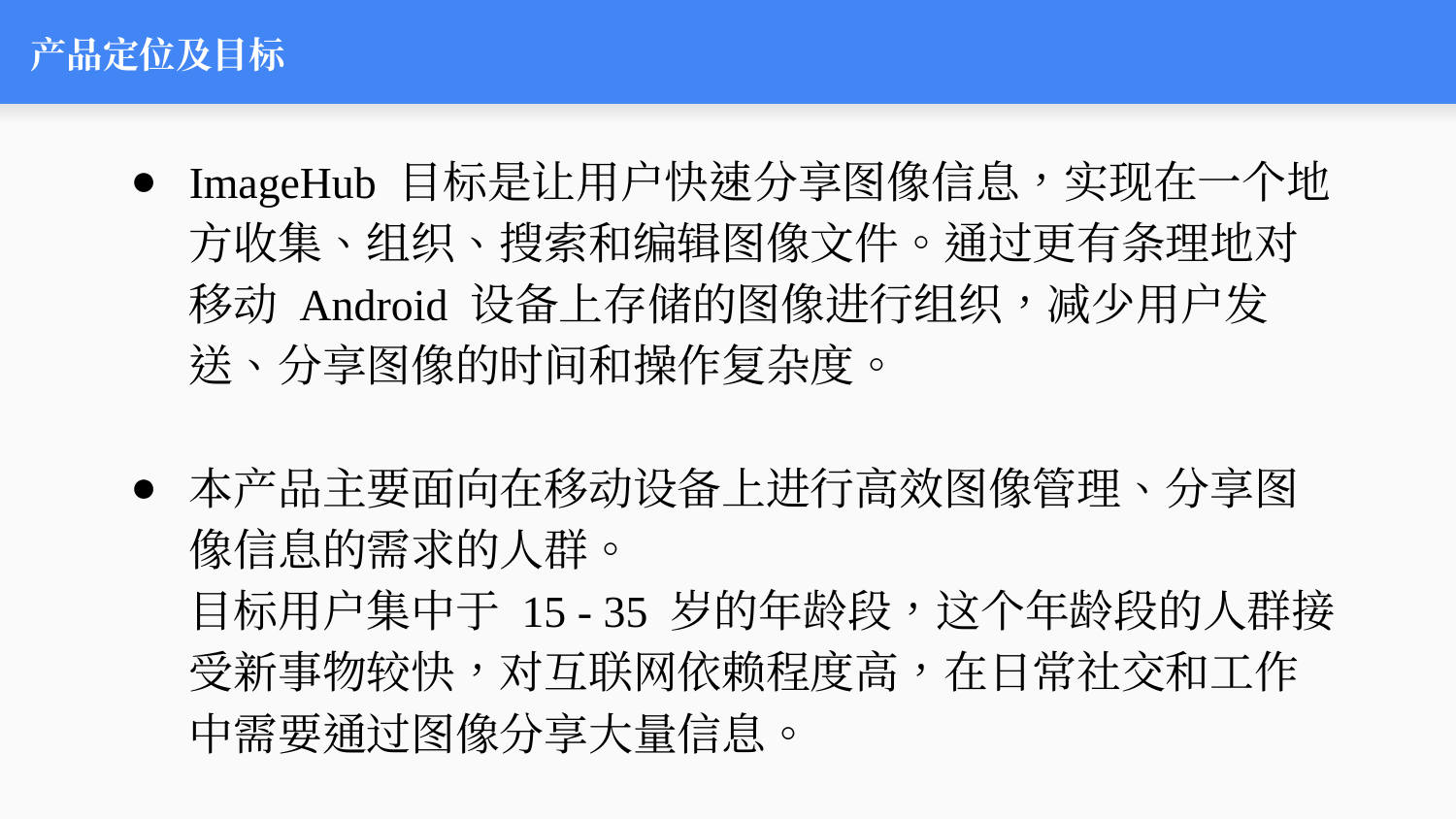

# 产品定位及目标
ImageHub 目标是让用户快速分享图像信息，实现在一个地方收集、组织、搜索和编辑图像文件。通过更有条理地对移动 Android 设备上存储的图像进行组织，减少用户发送、分享图像的时间和操作复杂度。

本产品主要面向在移动设备上进行高效图像管理、分享图像信息的需求的人群。
目标用户集中于 15 - 35 岁的年龄段，这个年龄段的人群接受新事物较快，对互联网依赖程度高，在日常社交和工作中需要通过图像分享大量信息。